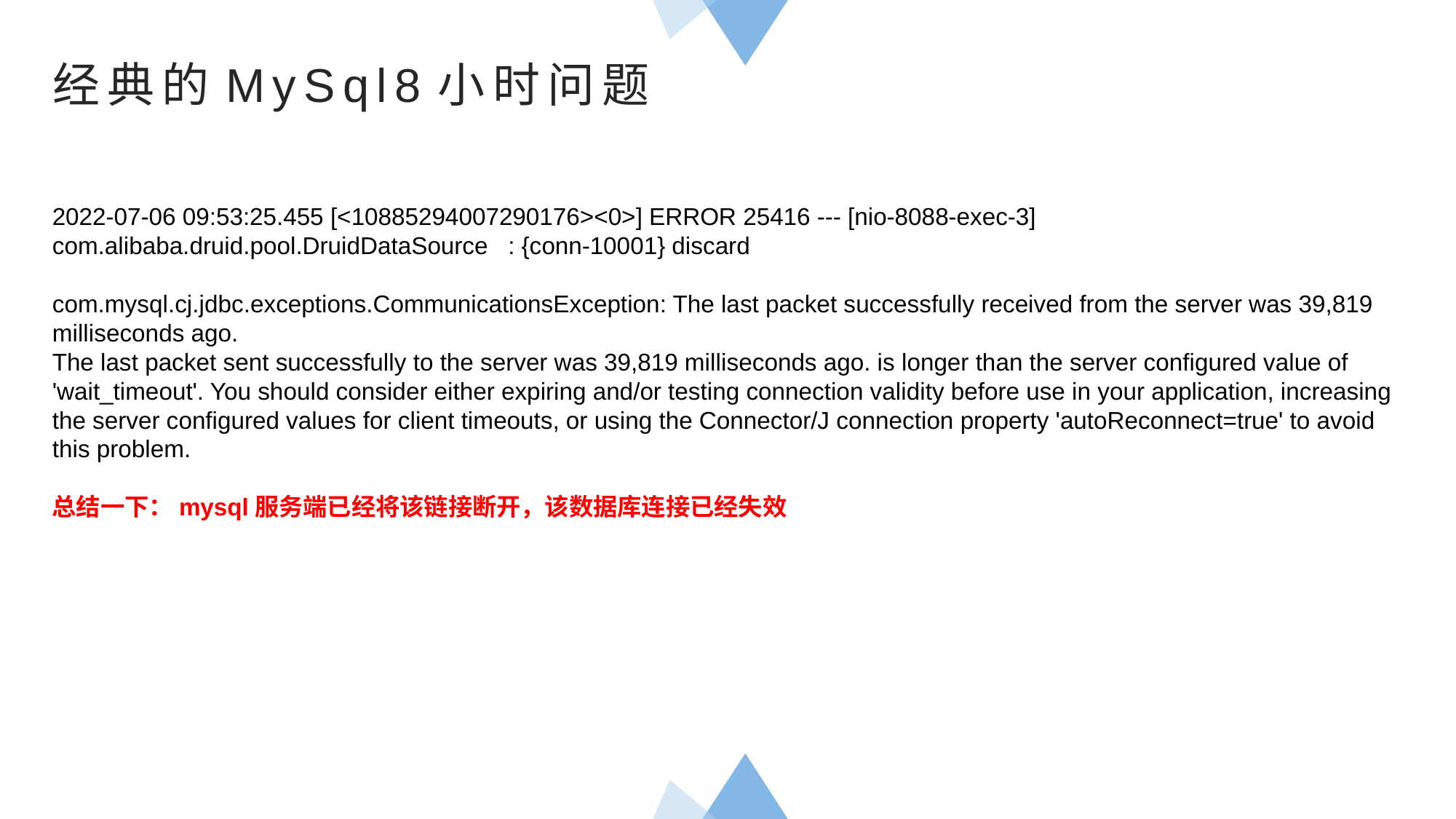

经典的MySql8小时问题
2022-07-06 09:53:25.455 [<10885294007290176><0>] ERROR 25416 --- [nio-8088-exec-3] com.alibaba.druid.pool.DruidDataSource   : {conn-10001} discard

com.mysql.cj.jdbc.exceptions.CommunicationsException: The last packet successfully received from the server was 39,819 milliseconds ago.
The last packet sent successfully to the server was 39,819 milliseconds ago. is longer than the server configured value of 'wait_timeout'. You should consider either expiring and/or testing connection validity before use in your application, increasing the server configured values for client timeouts, or using the Connector/J connection property 'autoReconnect=true' to avoid this problem.
总结一下：mysql服务端已经将该链接断开，该数据库连接已经失效
29